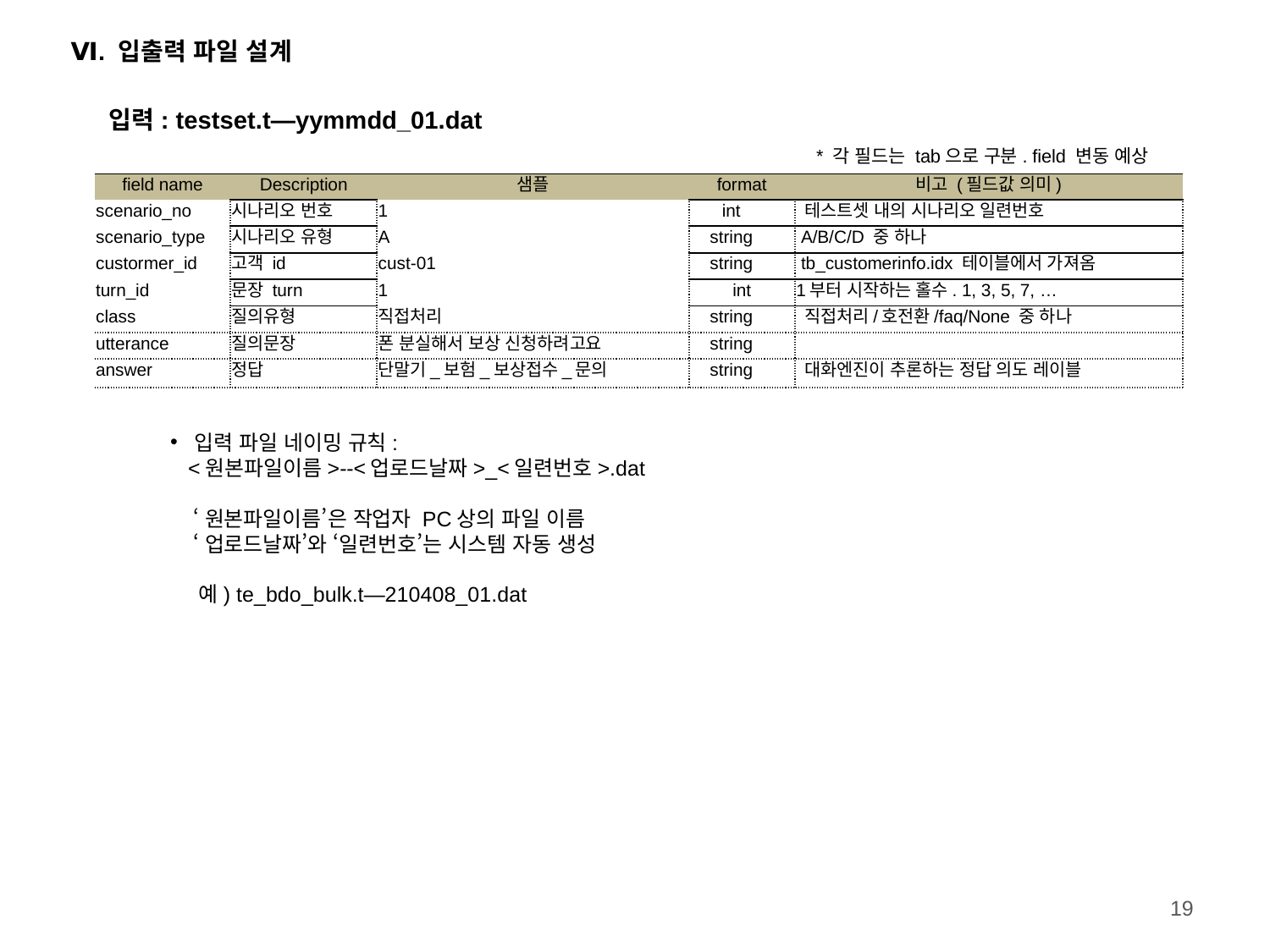

Ⅵ. 입출력 파일 설계
입력: testset.t—yymmdd_01.dat
* 각 필드는 tab으로 구분. field 변동 예상
| field name | Description | 샘플 | format | 비고 (필드값 의미) |
| --- | --- | --- | --- | --- |
| scenario\_no | 시나리오 번호 | 1 | int | 테스트셋 내의 시나리오 일련번호 |
| scenario\_type | 시나리오 유형 | A | string | A/B/C/D 중 하나 |
| custormer\_id | 고객 id | cust-01 | string | tb\_customerinfo.idx 테이블에서 가져옴 |
| turn\_id | 문장 turn | 1 | int | 1부터 시작하는 홀수. 1, 3, 5, 7, … |
| class | 질의유형 | 직접처리 | string | 직접처리/호전환/faq/None 중 하나 |
| utterance | 질의문장 | 폰 분실해서 보상 신청하려고요 | string |  |
| answer | 정답 | 단말기\_보험\_보상접수\_문의 | string | 대화엔진이 추론하는 정답 의도 레이블 |
입력 파일 네이밍 규칙:
   <원본파일이름>--<업로드날짜>_<일련번호>.dat

    ‘원본파일이름’은 작업자 PC상의 파일 이름
    ‘업로드날짜’와 ‘일련번호’는 시스템 자동 생성

    예) te_bdo_bulk.t—210408_01.dat
19